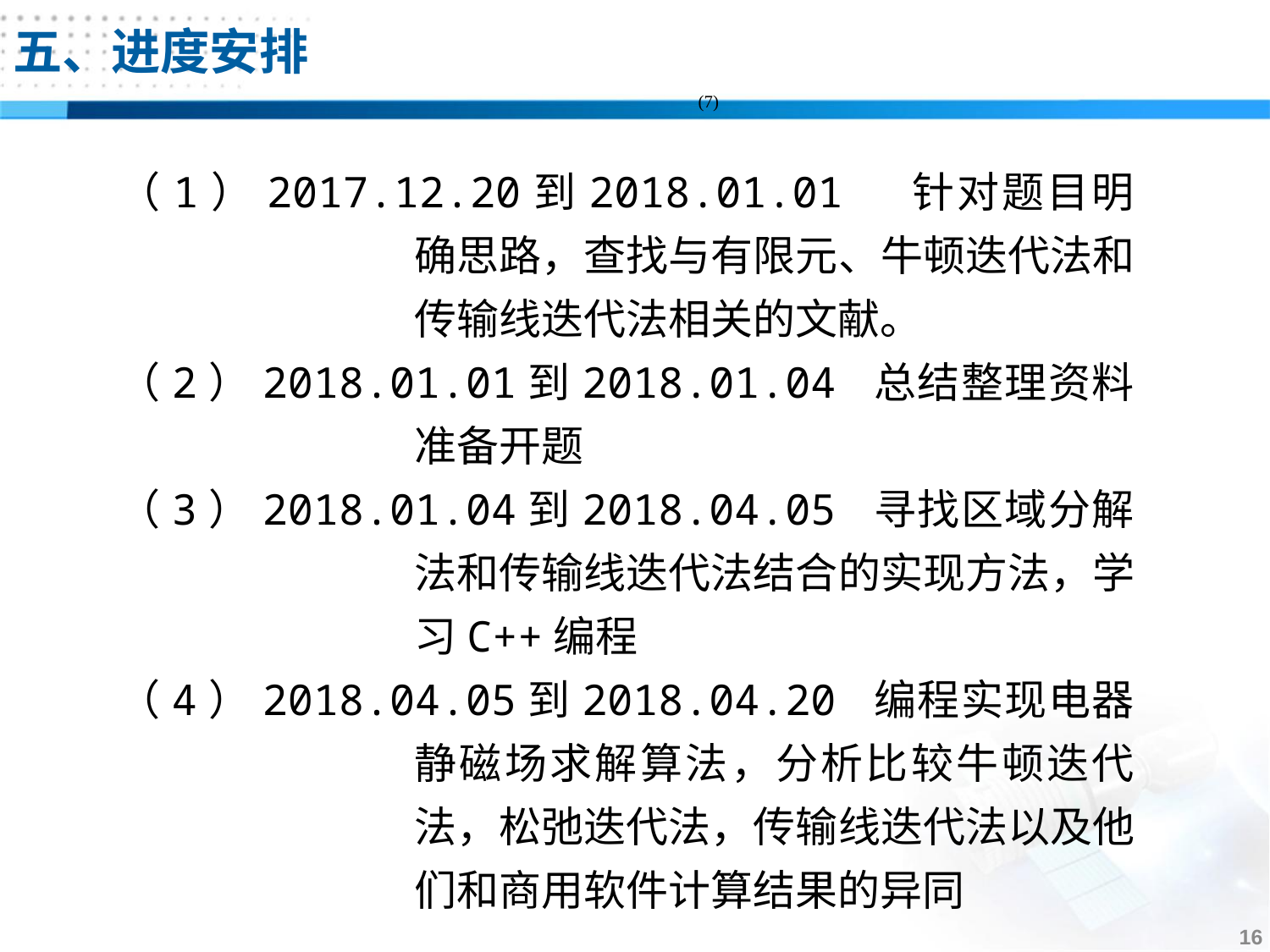

五、进度安排

                                 (7)
（1）2017.12.20到2018.01.01  针对题目明确思路，查找与有限元、牛顿迭代法和传输线迭代法相关的文献。
（2）2018.01.01到2018.01.04 总结整理资料准备开题
（3）2018.01.04到2018.04.05 寻找区域分解法和传输线迭代法结合的实现方法，学习C++编程
（4）2018.04.05到2018.04.20 编程实现电器静磁场求解算法，分析比较牛顿迭代法，松弛迭代法，传输线迭代法以及他们和商用软件计算结果的异同

16